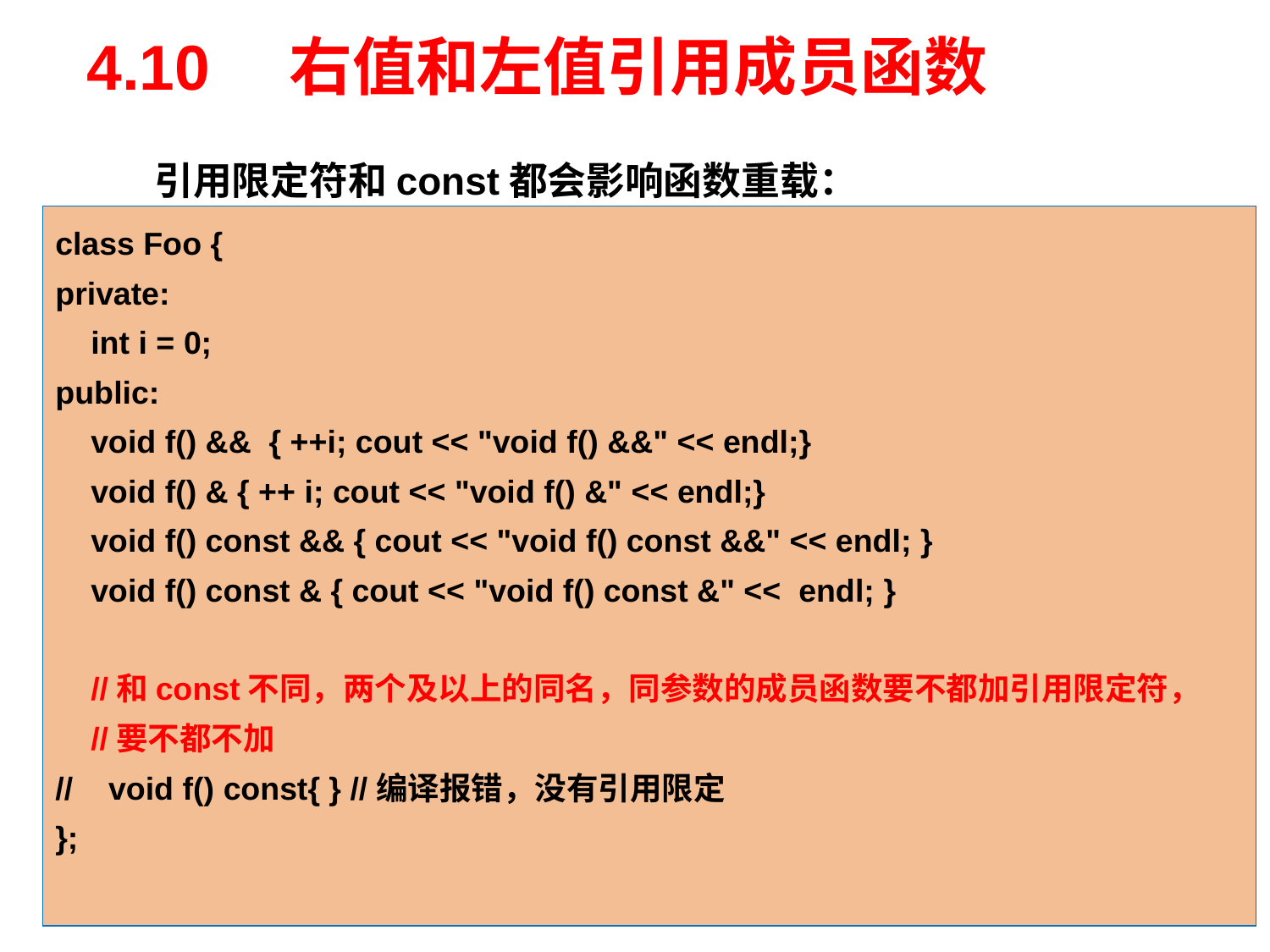

# 4.10　右值和左值引用成员函数
	引用限定符和const都会影响函数重载：

class Foo {
private:
    int i = 0;
public:
    void f() &&  { ++i; cout << "void f() &&" << endl;}
    void f() & { ++ i; cout << "void f() &" << endl;}
    void f() const && { cout << "void f() const &&" << endl; }
    void f() const & { cout << "void f() const &" <<  endl; }

    //和const不同，两个及以上的同名，同参数的成员函数要不都加引用限定符，
    //要不都不加
//    void f() const{ } //编译报错，没有引用限定
};